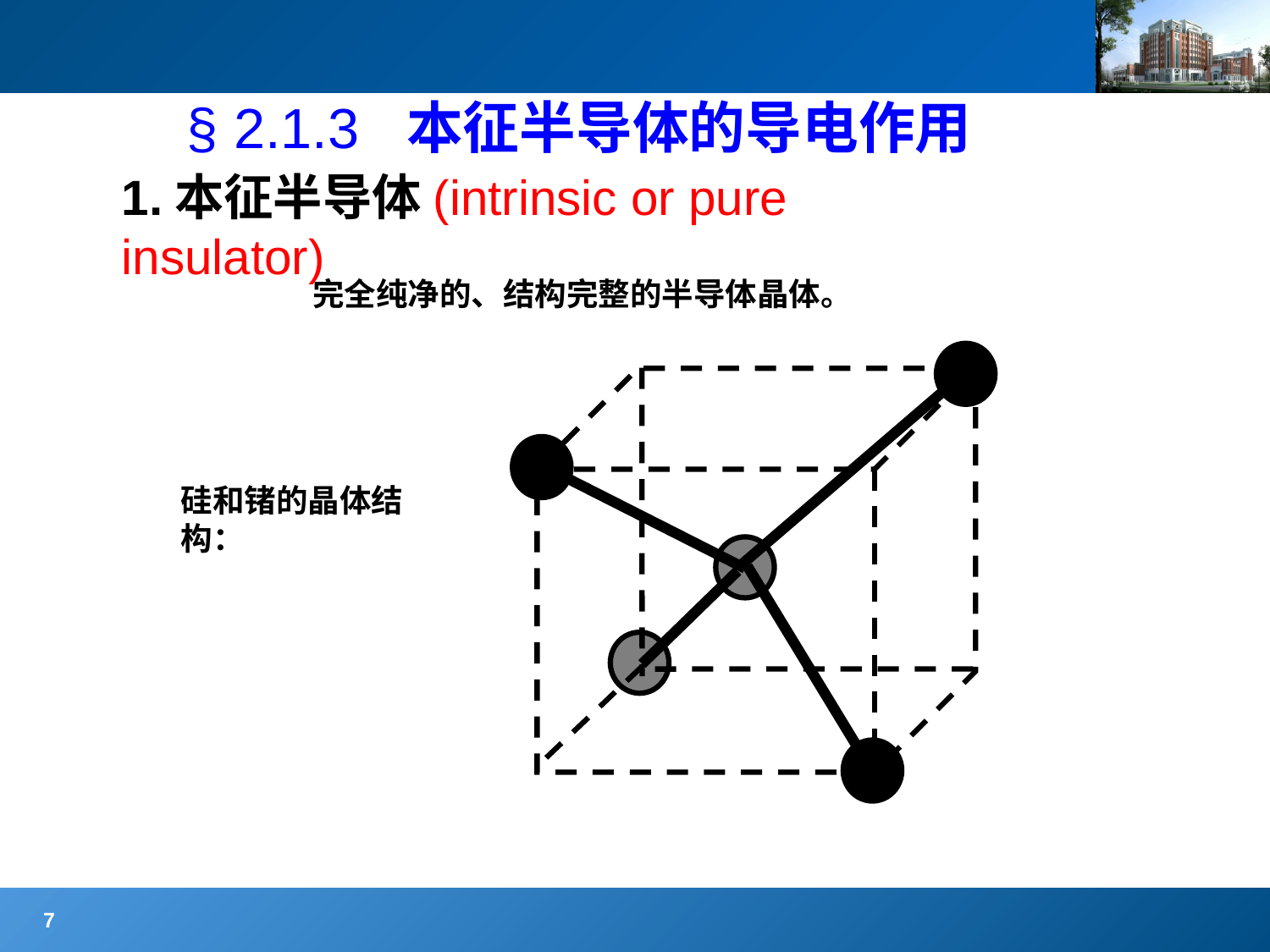

§ 2.1.3 本征半导体的导电作用

1.本征半导体(intrinsic or pure insulator)
完全纯净的、结构完整的半导体晶体。

硅和锗的晶体结构：